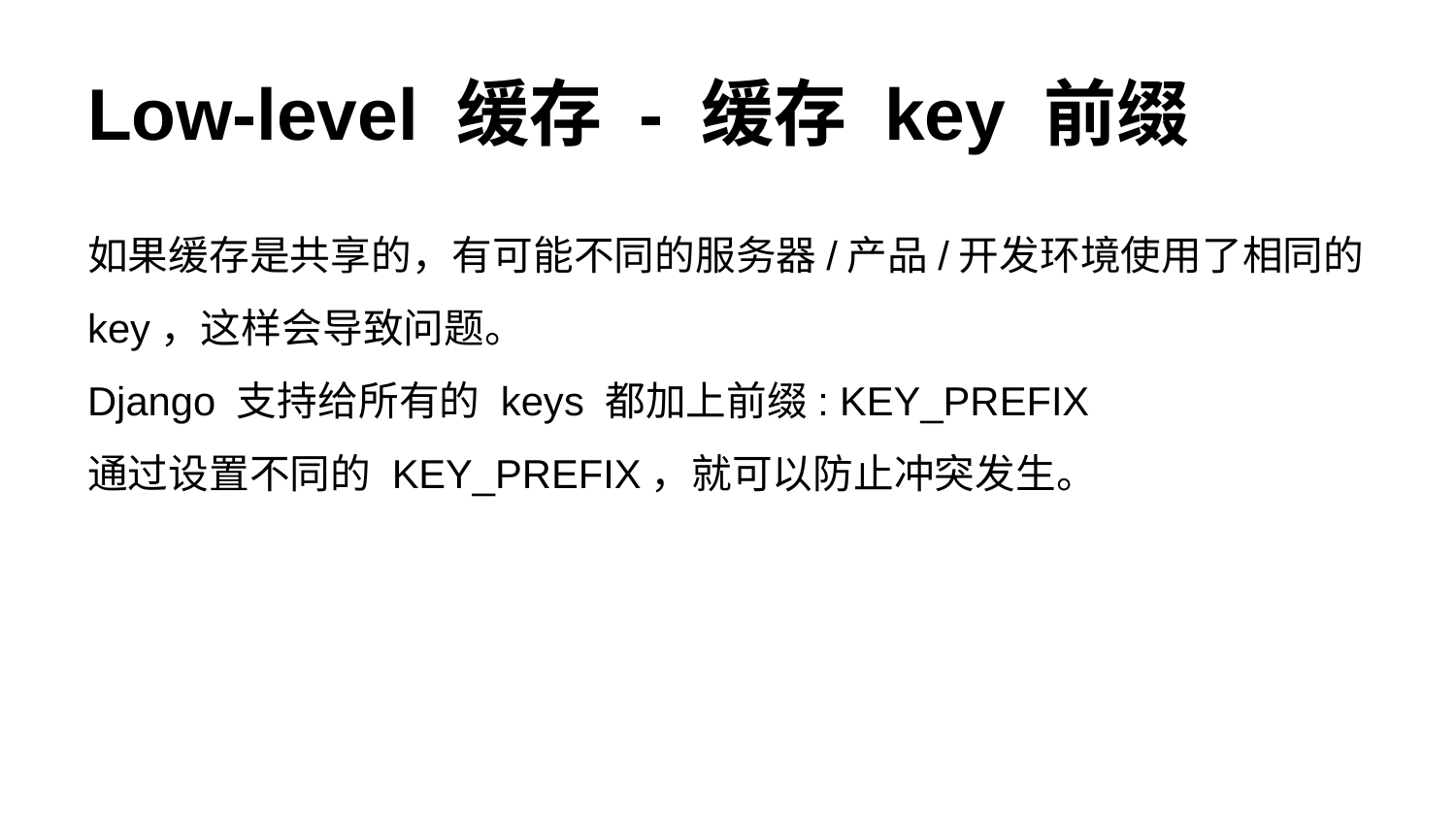

# Low-level 缓存 - 缓存 key 前缀
如果缓存是共享的，有可能不同的服务器/产品/开发环境使用了相同的 key，这样会导致问题。
Django 支持给所有的 keys 都加上前缀: KEY_PREFIX
通过设置不同的 KEY_PREFIX，就可以防止冲突发生。